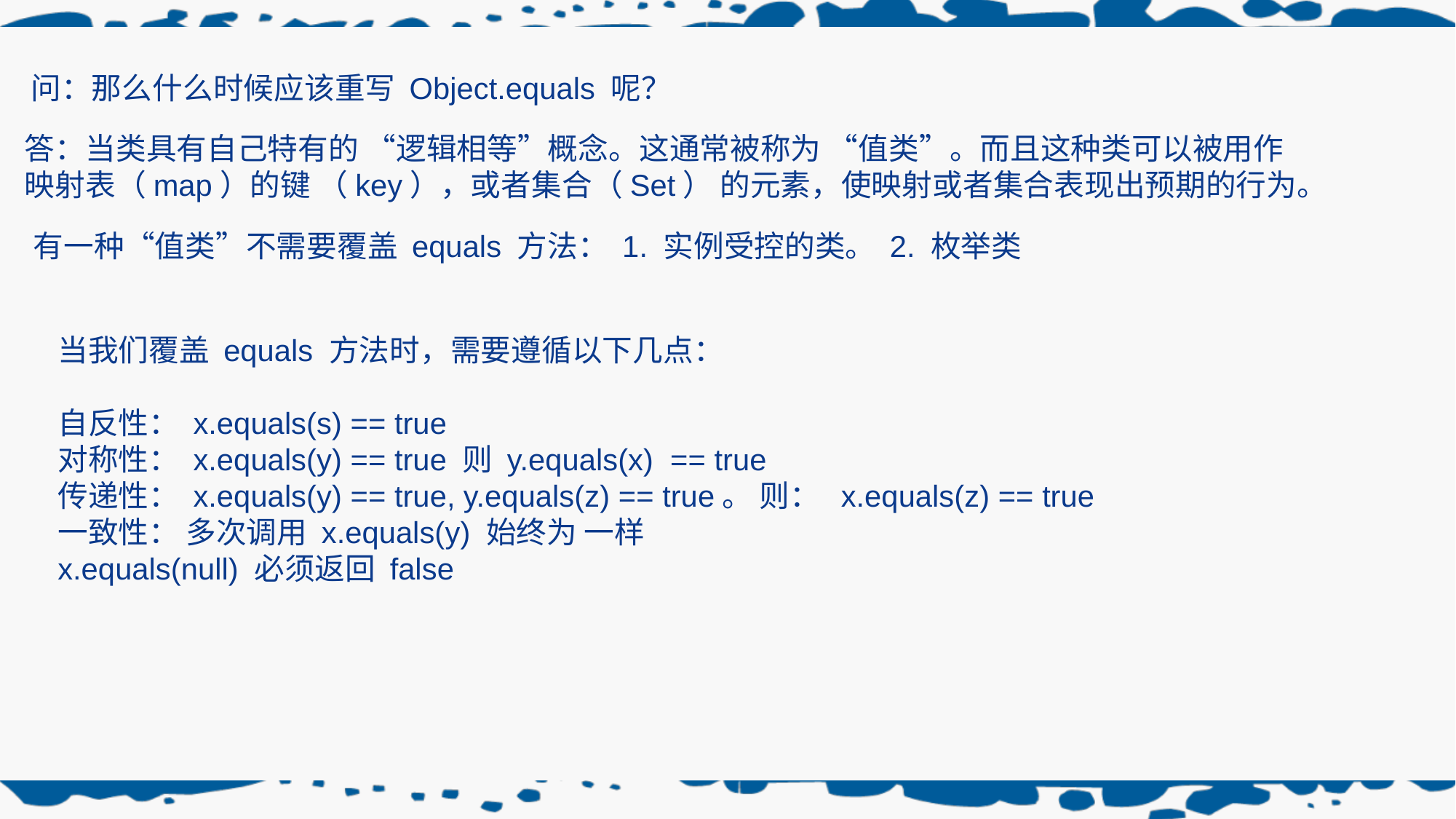

问：那么什么时候应该重写 Object.equals 呢？
答：当类具有自己特有的 “逻辑相等”概念。这通常被称为 “值类”。而且这种类可以被用作
映射表（map）的键 （key），或者集合（Set） 的元素，使映射或者集合表现出预期的行为。
有一种“值类”不需要覆盖 equals 方法： 1. 实例受控的类。 2. 枚举类
当我们覆盖 equals 方法时，需要遵循以下几点：

自反性： x.equals(s) == true
对称性： x.equals(y) == true 则 y.equals(x)  == true
传递性： x.equals(y) == true, y.equals(z) == true。 则：  x.equals(z) == true
一致性： 多次调用 x.equals(y) 始终为 一样
x.equals(null) 必须返回 false